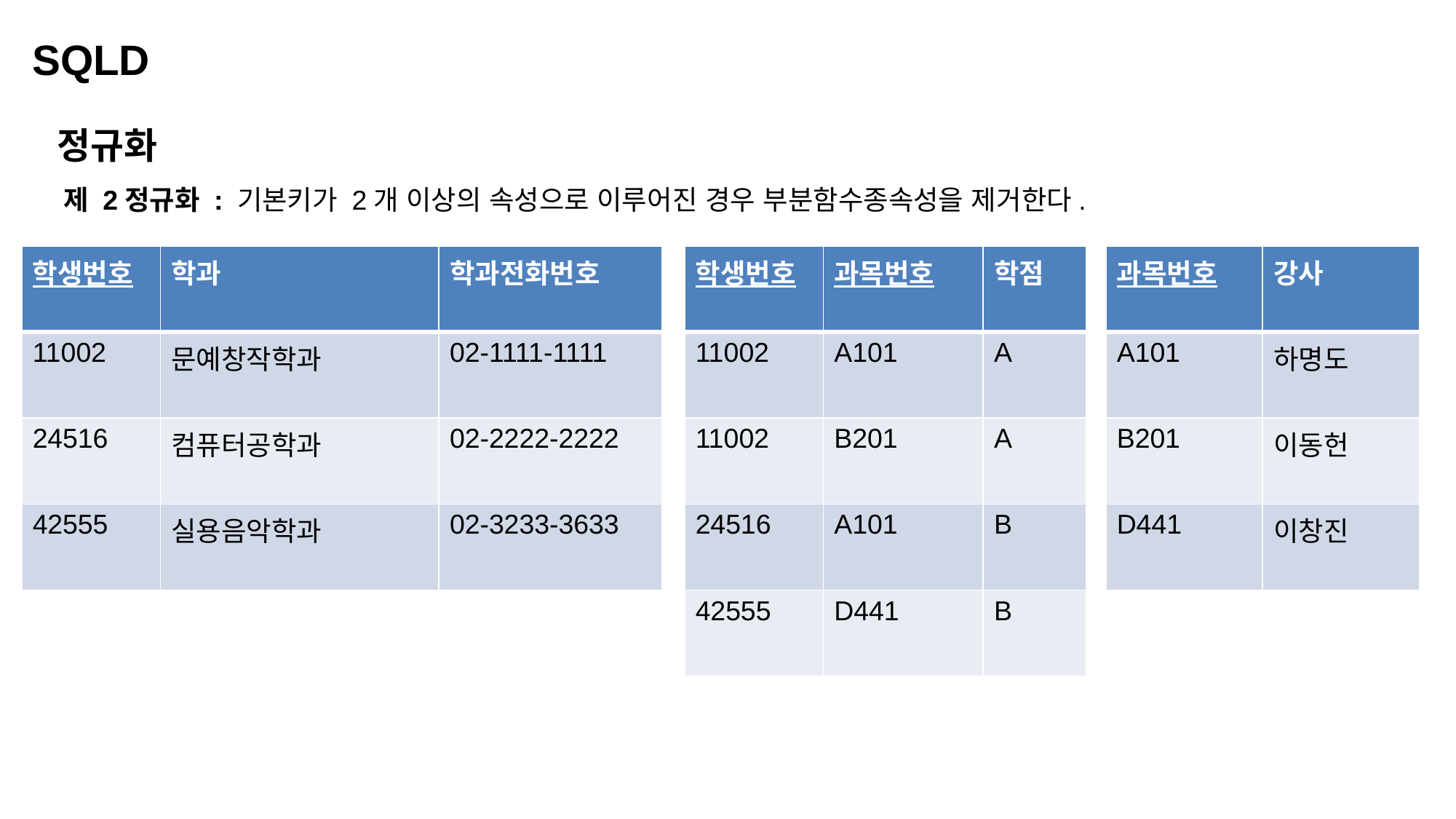

SQLD
정규화
제 2정규화 : 기본키가 2개 이상의 속성으로 이루어진 경우 부분함수종속성을 제거한다.
| 학생번호 | 학과 | 학과전화번호 |
| --- | --- | --- |
| 11002 | 문예창작학과 | 02-1111-1111 |
| 24516 | 컴퓨터공학과 | 02-2222-2222 |
| 42555 | 실용음악학과 | 02-3233-3633 |
| 학생번호 | 과목번호 | 학점 |
| --- | --- | --- |
| 11002 | A101 | A |
| 11002 | B201 | A |
| 24516 | A101 | B |
| 42555 | D441 | B |
| 과목번호 | 강사 |
| --- | --- |
| A101 | 하명도 |
| B201 | 이동헌 |
| D441 | 이창진 |